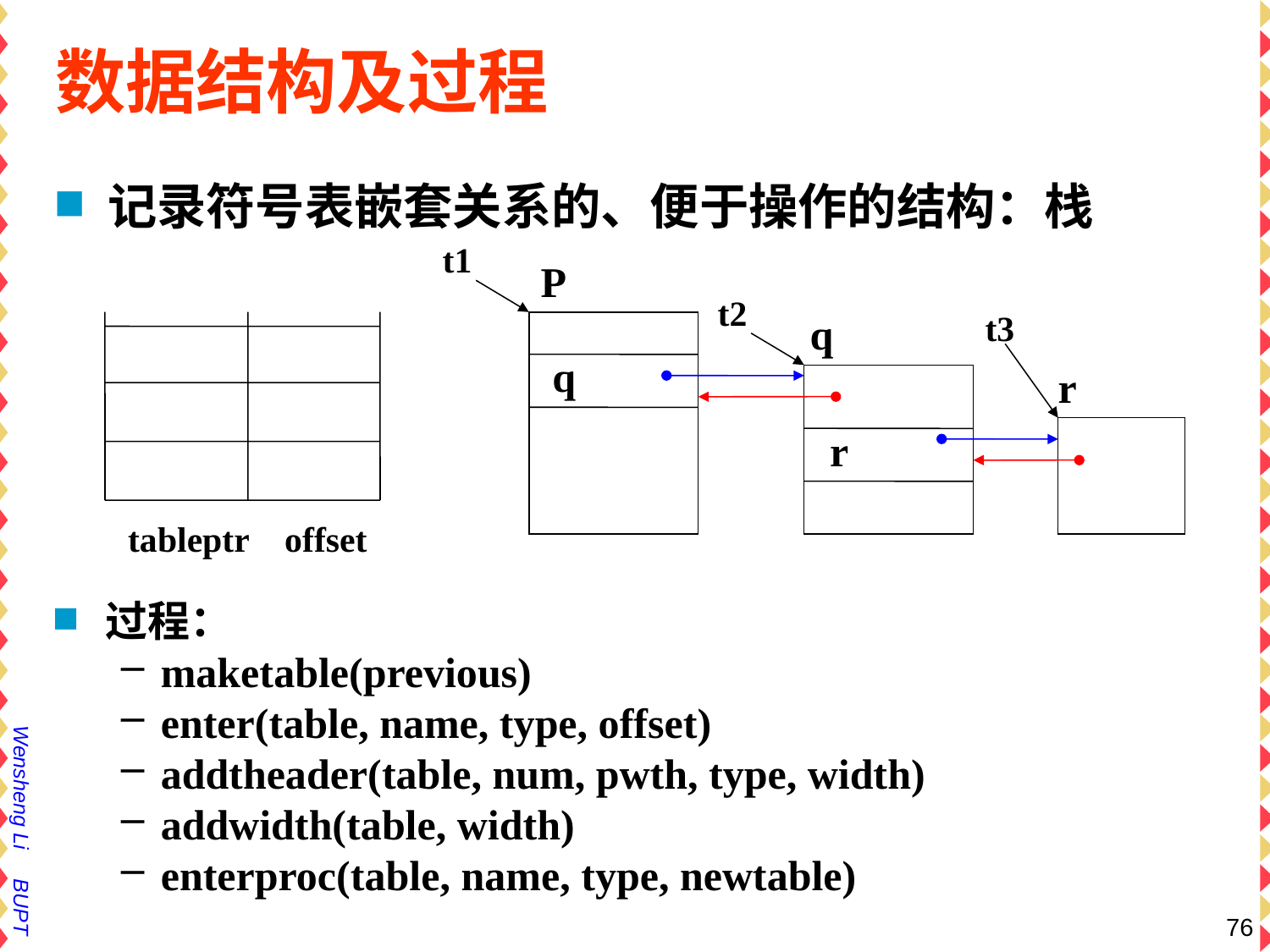

# 数据结构及过程
记录符号表嵌套关系的、便于操作的结构：栈
t1

P

t2

t3

q

t3        offset3
q

r

t2        offset2

r

t1        offset1

tableptr    offset
过程：
maketable(previous)
enter(table, name, type, offset)
addtheader(table, num, pwth, type, width)
addwidth(table, width)
enterproc(table, name, type, newtable)
76